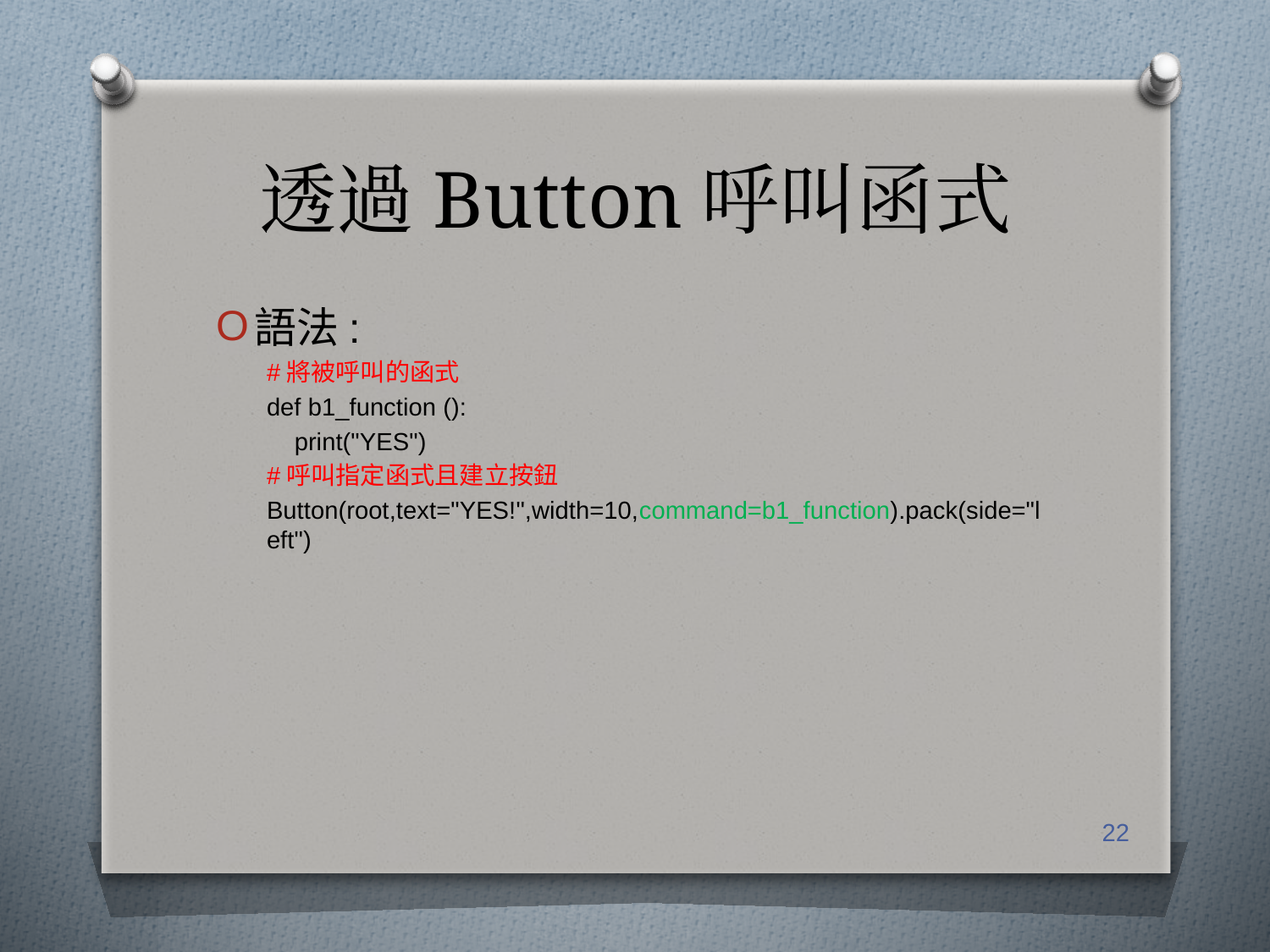

# 透過Button呼叫函式
語法:
#將被呼叫的函式
def b1_function ():
    print("YES")
#呼叫指定函式且建立按鈕
Button(root,text="YES!",width=10,command=b1_function).pack(side="left")

22